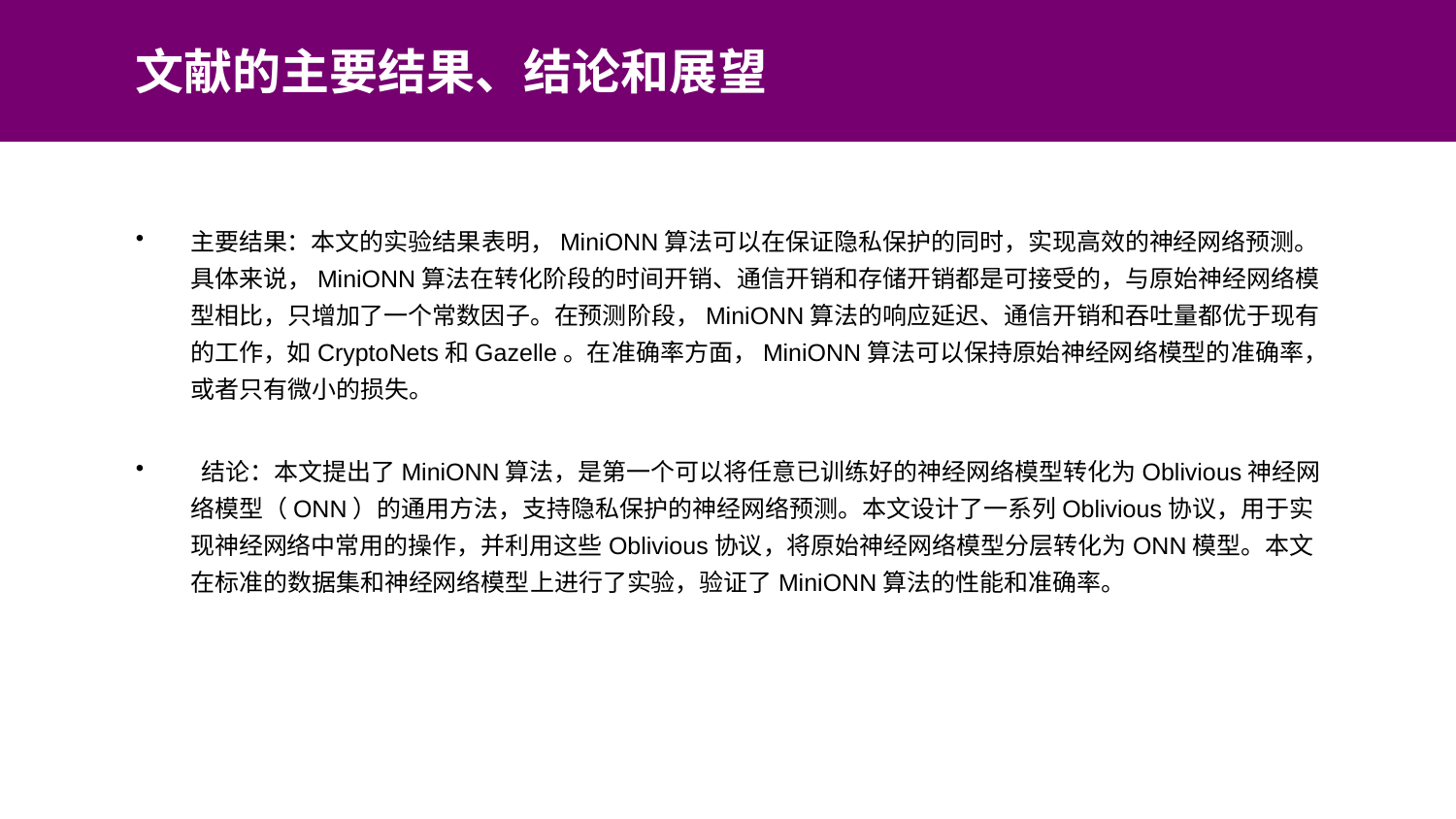

文献的主要结果、结论和展望
主要结果：本文的实验结果表明，MiniONN算法可以在保证隐私保护的同时，实现高效的神经网络预测。具体来说，MiniONN算法在转化阶段的时间开销、通信开销和存储开销都是可接受的，与原始神经网络模型相比，只增加了一个常数因子。在预测阶段，MiniONN算法的响应延迟、通信开销和吞吐量都优于现有的工作，如CryptoNets和Gazelle。在准确率方面，MiniONN算法可以保持原始神经网络模型的准确率，或者只有微小的损失。
 结论：本文提出了MiniONN算法，是第一个可以将任意已训练好的神经网络模型转化为Oblivious神经网络模型（ONN）的通用方法，支持隐私保护的神经网络预测。本文设计了一系列Oblivious协议，用于实现神经网络中常用的操作，并利用这些Oblivious协议，将原始神经网络模型分层转化为ONN模型。本文在标准的数据集和神经网络模型上进行了实验，验证了MiniONN算法的性能和准确率。